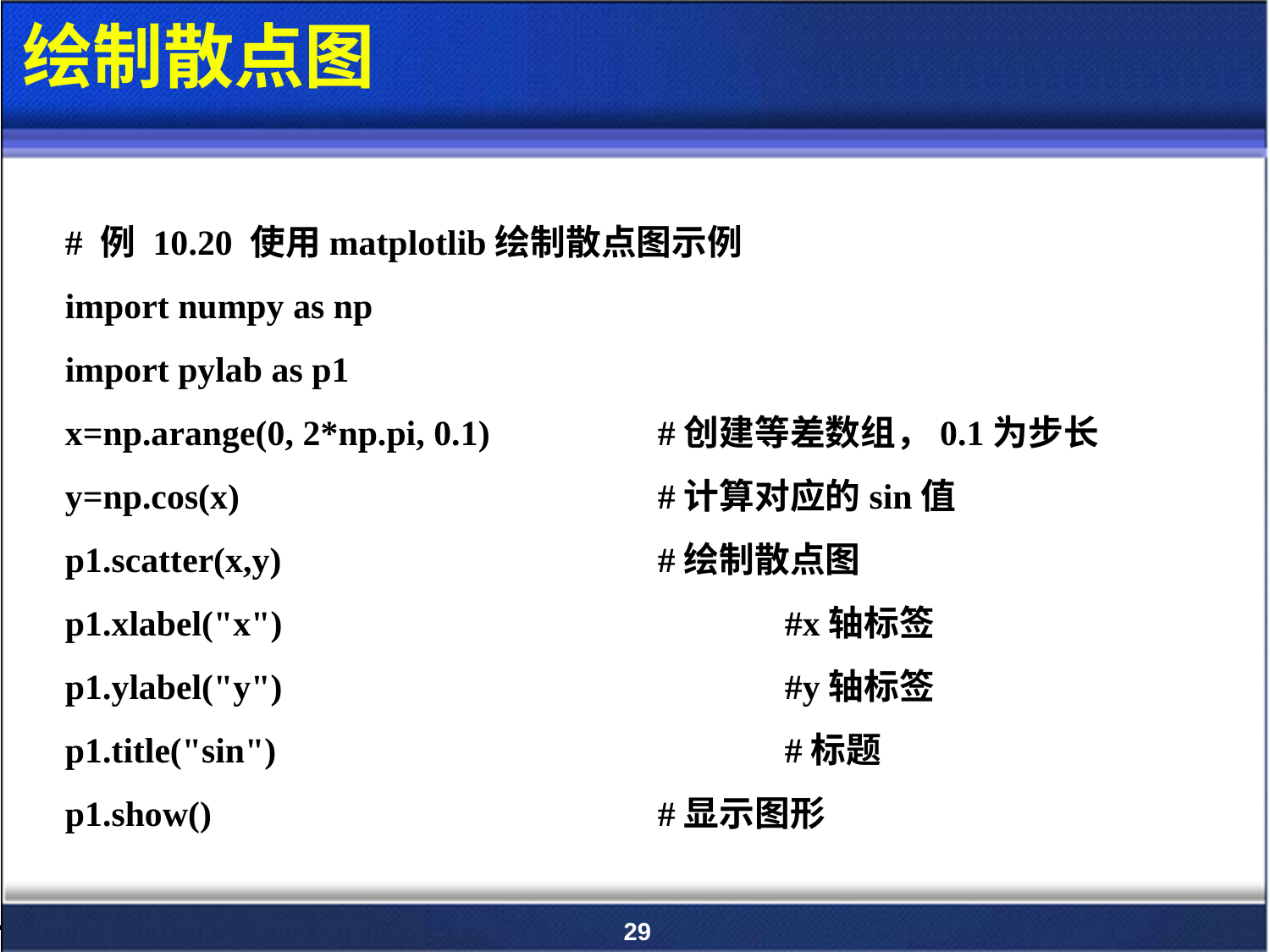

# 绘制散点图
# 例 10.20 使用matplotlib绘制散点图示例
import numpy as np
import pylab as p1
x=np.arange(0, 2*np.pi, 0.1) 		#创建等差数组，0.1为步长
y=np.cos(x) 				#计算对应的sin值
p1.scatter(x,y) 			#绘制散点图
p1.xlabel("x") 				#x轴标签
p1.ylabel("y") 				#y轴标签
p1.title("sin") 				#标题
p1.show() 				#显示图形
29